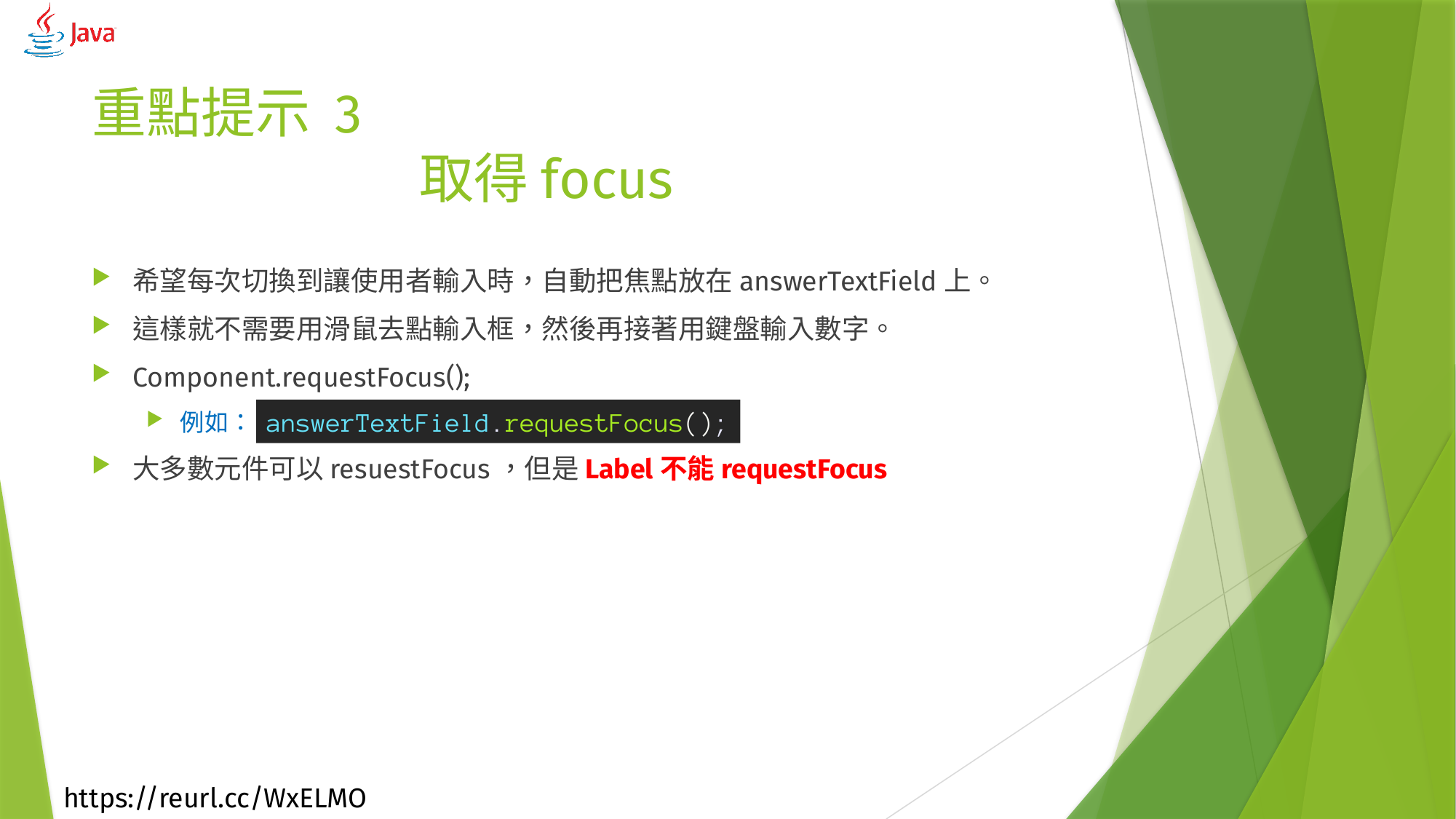

# 重點提示 3 取得focus
希望每次切換到讓使用者輸入時，自動把焦點放在answerTextField上。
這樣就不需要用滑鼠去點輸入框，然後再接著用鍵盤輸入數字。
Component.requestFocus();
例如：
大多數元件可以resuestFocus，但是Label不能requestFocus
answerTextField.requestFocus();